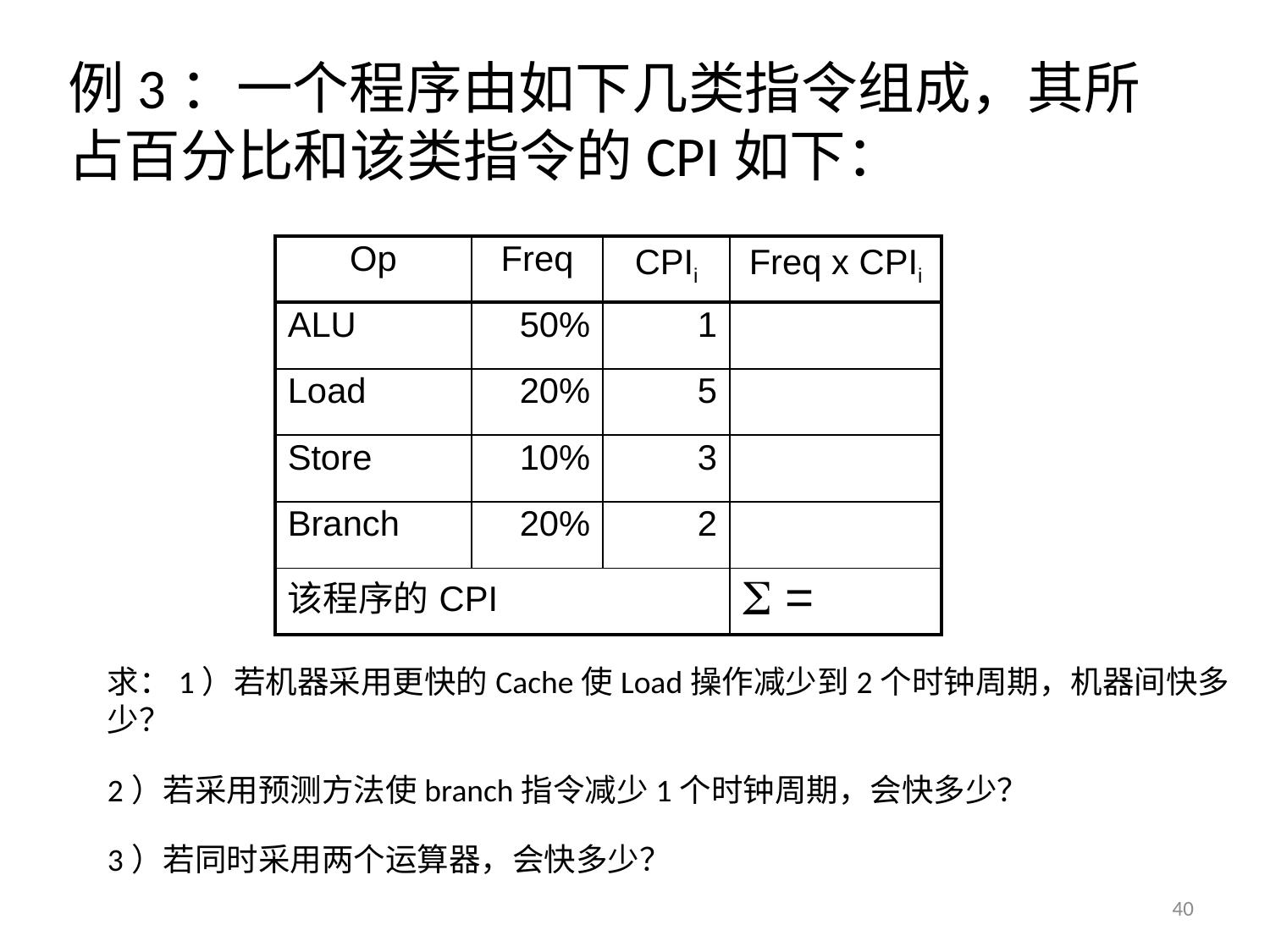

例3：一个程序由如下几类指令组成，其所占百分比和该类指令的CPI如下：
| Op | Freq | CPIi | Freq x CPIi |
| --- | --- | --- | --- |
| ALU | 50% | 1 |  |
| Load | 20% | 5 |  |
| Store | 10% | 3 |  |
| Branch | 20% | 2 |  |
| 该程序的CPI |  |  | Σ = |
求：1）若机器采用更快的Cache使Load操作减少到2个时钟周期，机器间快多少？
2）若采用预测方法使branch指令减少1个时钟周期，会快多少？
3）若同时采用两个运算器，会快多少？

40